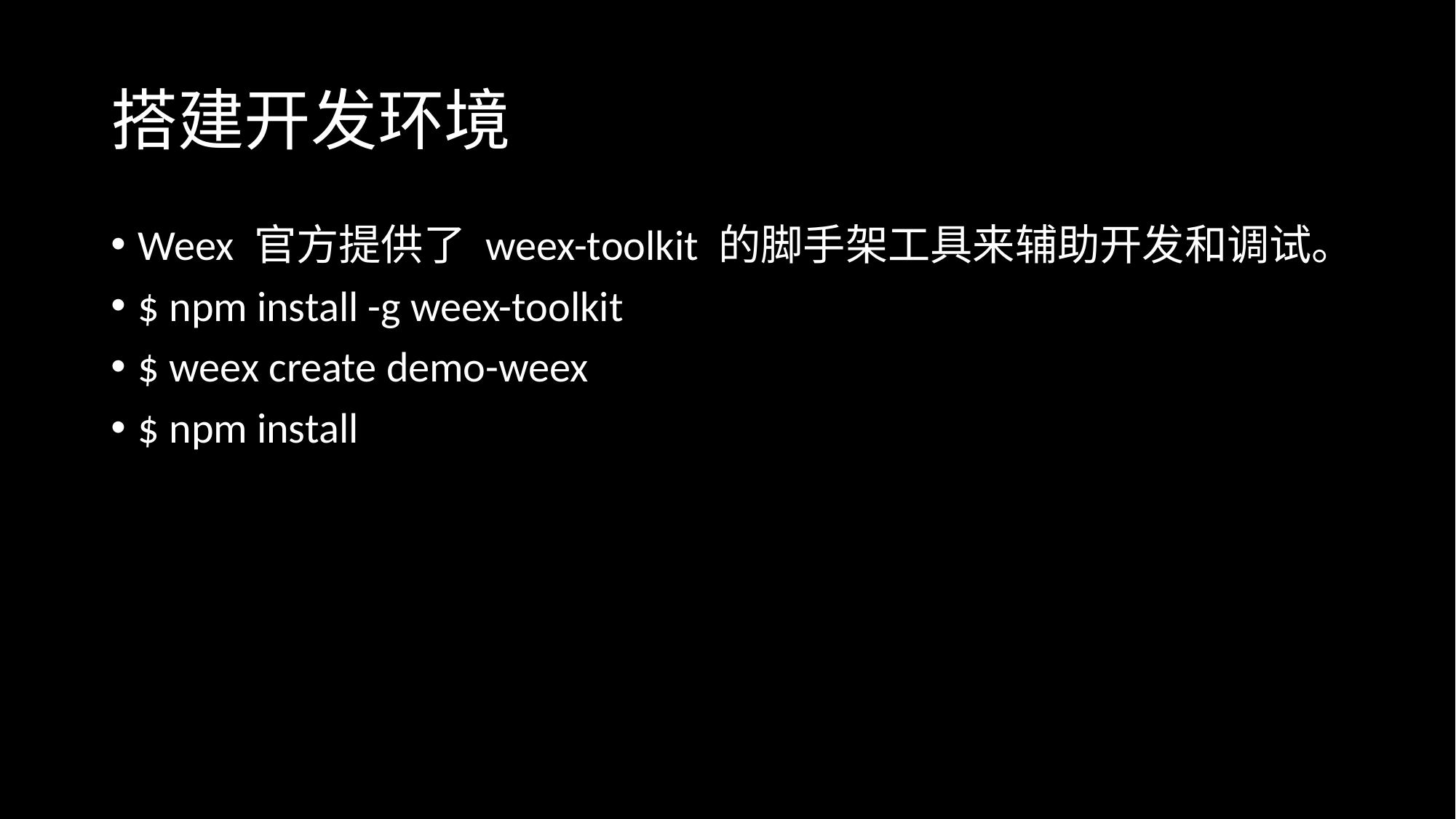

# 搭建开发环境
Weex 官方提供了 weex-toolkit 的脚手架工具来辅助开发和调试。
$ npm install -g weex-toolkit
$ weex create demo-weex
$ npm install